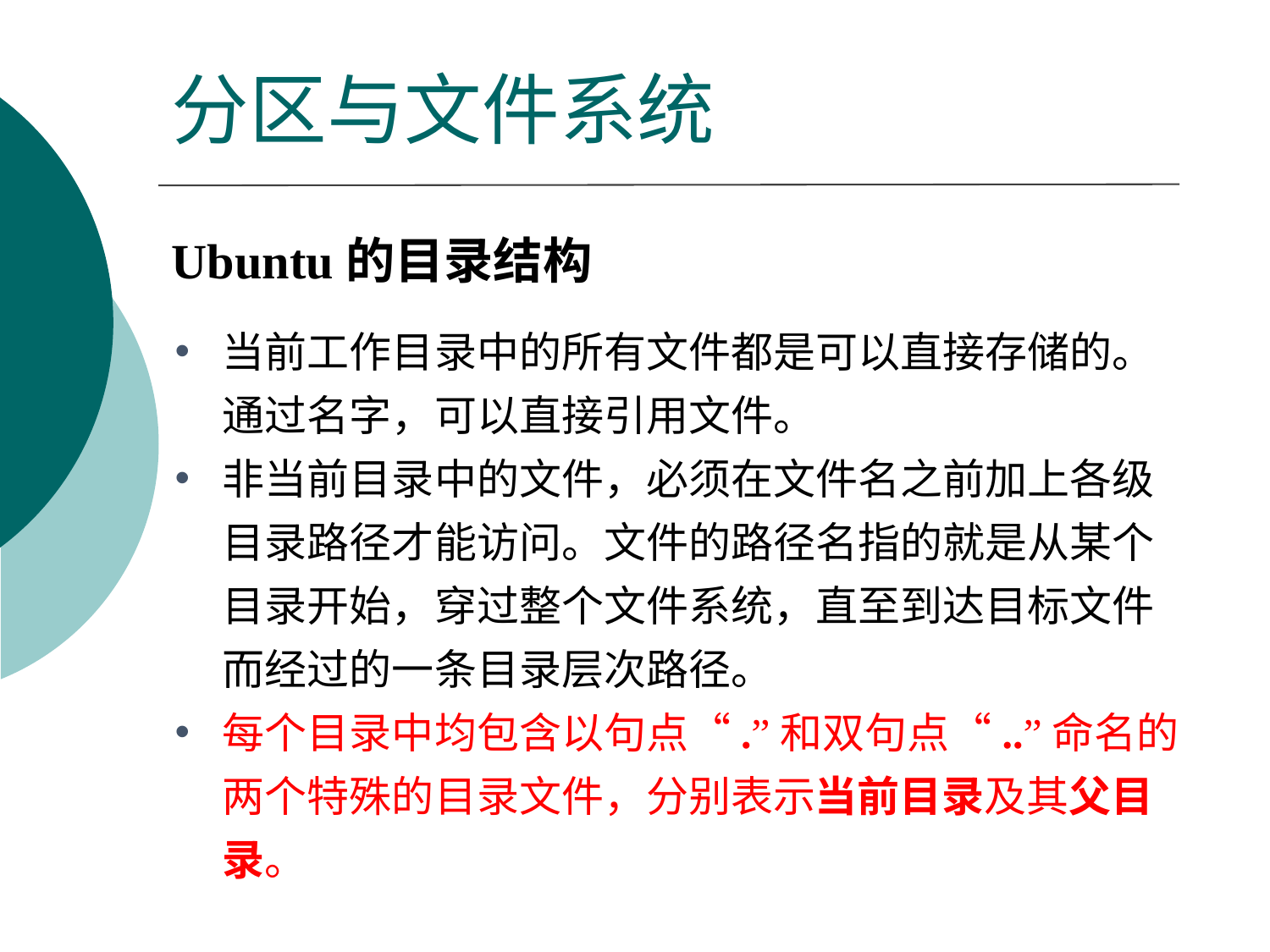

分区与文件系统
Ubuntu的目录结构
当前工作目录中的所有文件都是可以直接存储的。通过名字，可以直接引用文件。
非当前目录中的文件，必须在文件名之前加上各级目录路径才能访问。文件的路径名指的就是从某个目录开始，穿过整个文件系统，直至到达目标文件而经过的一条目录层次路径。
每个目录中均包含以句点“.”和双句点“..”命名的两个特殊的目录文件，分别表示当前目录及其父目录。